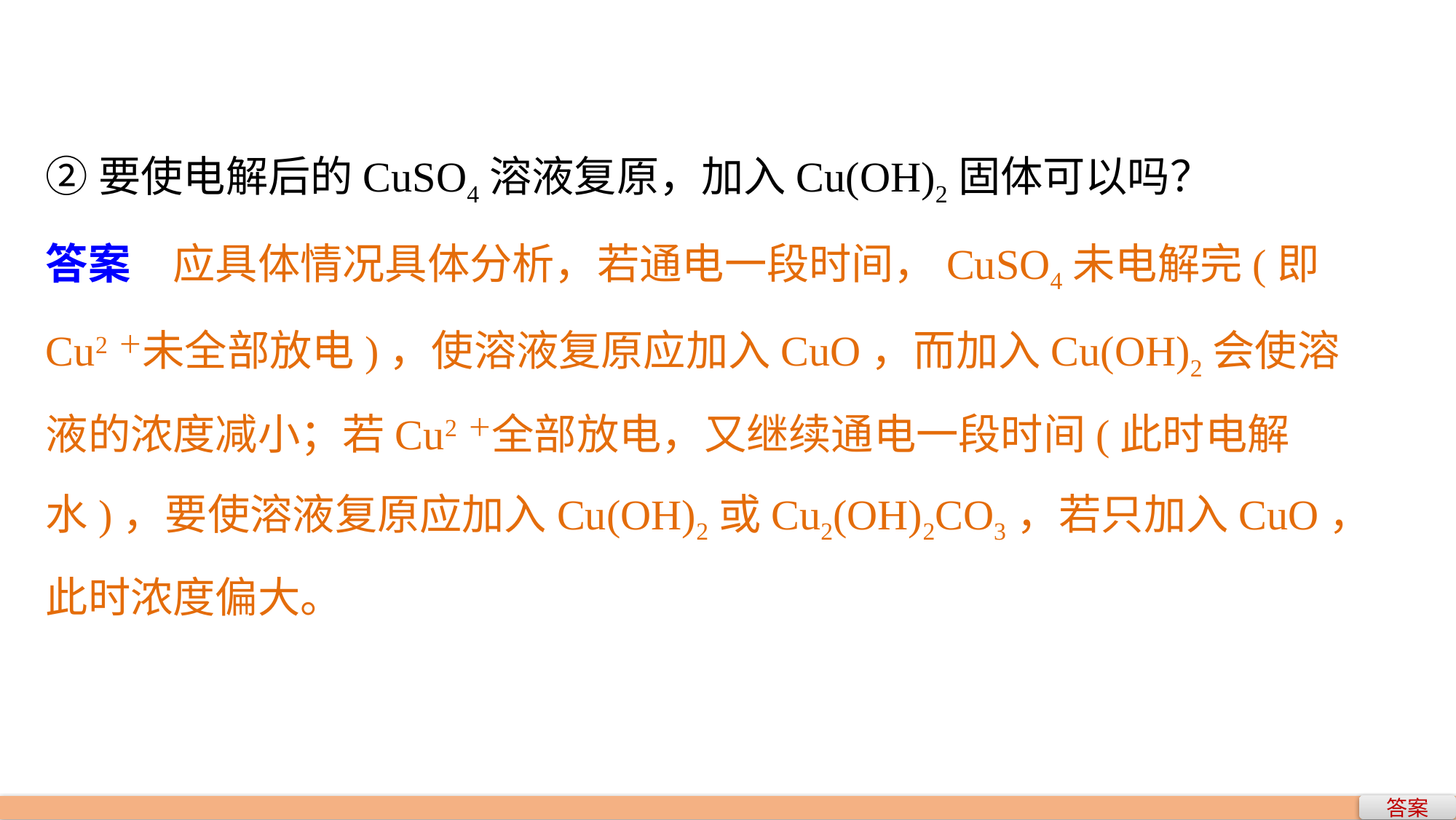

②要使电解后的CuSO4溶液复原，加入Cu(OH)2固体可以吗？
答案　应具体情况具体分析，若通电一段时间，CuSO4未电解完(即Cu2＋未全部放电)，使溶液复原应加入CuO，而加入Cu(OH)2会使溶液的浓度减小；若Cu2＋全部放电，又继续通电一段时间(此时电解水)，要使溶液复原应加入Cu(OH)2或Cu2(OH)2CO3，若只加入CuO，此时浓度偏大。
答案